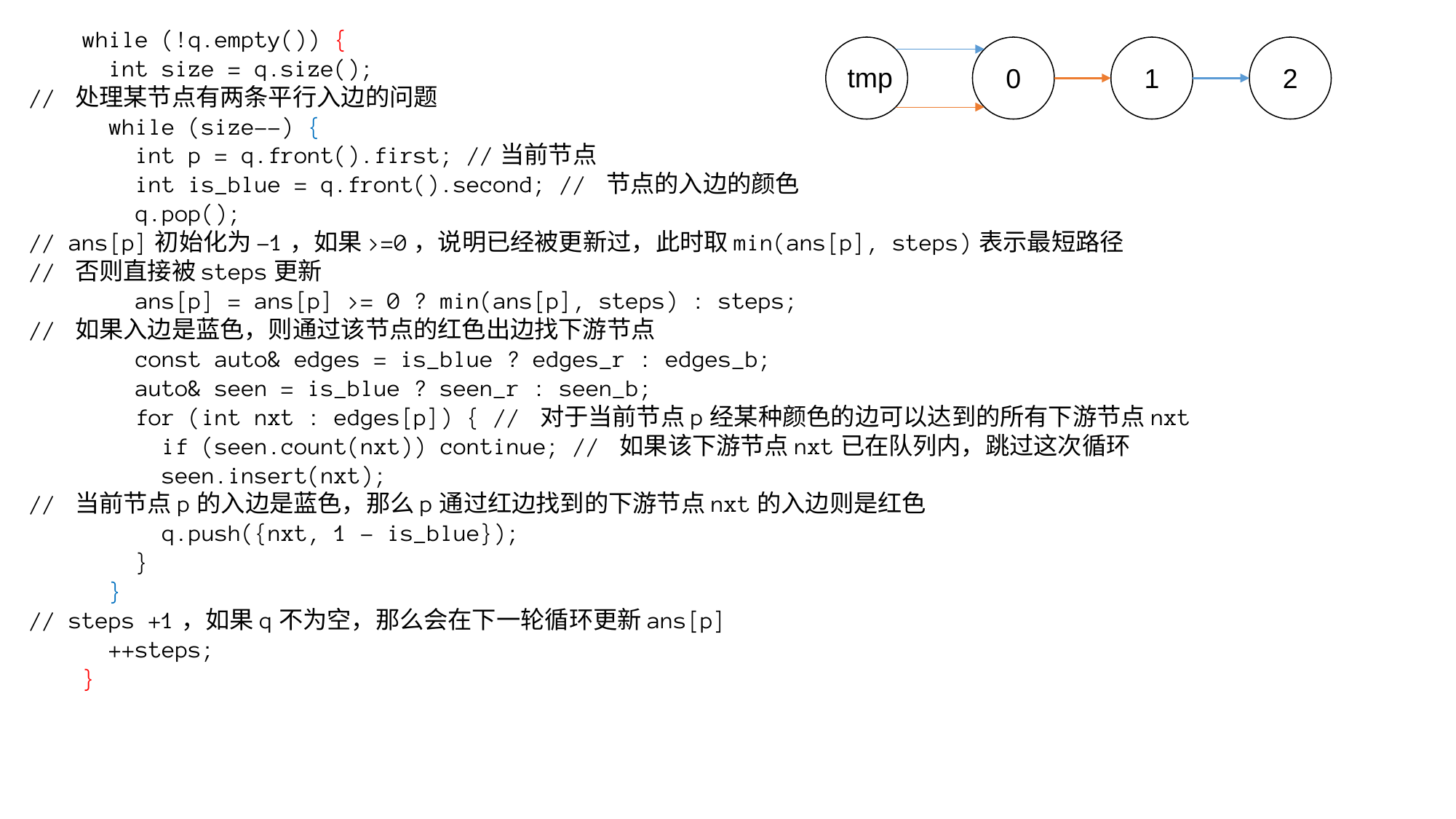

while (!q.empty()) {
      int size = q.size();
// 处理某节点有两条平行入边的问题
      while (size--) {
        int p = q.front().first; //当前节点
        int is_blue = q.front().second; // 节点的入边的颜色
        q.pop();
// ans[p]初始化为-1，如果>=0，说明已经被更新过，此时取min(ans[p], steps)表示最短路径
// 否则直接被steps更新
        ans[p] = ans[p] >= 0 ? min(ans[p], steps) : steps;
// 如果入边是蓝色，则通过该节点的红色出边找下游节点
        const auto& edges = is_blue ? edges_r : edges_b;
        auto& seen = is_blue ? seen_r : seen_b;
        for (int nxt : edges[p]) { // 对于当前节点p经某种颜色的边可以达到的所有下游节点nxt
          if (seen.count(nxt)) continue; // 如果该下游节点nxt已在队列内，跳过这次循环
          seen.insert(nxt);
// 当前节点p的入边是蓝色，那么p通过红边找到的下游节点nxt的入边则是红色
          q.push({nxt, 1 - is_blue});
        }
      }
// steps +1，如果q不为空，那么会在下一轮循环更新ans[p]
      ++steps;
    }

tmp
0
1
2